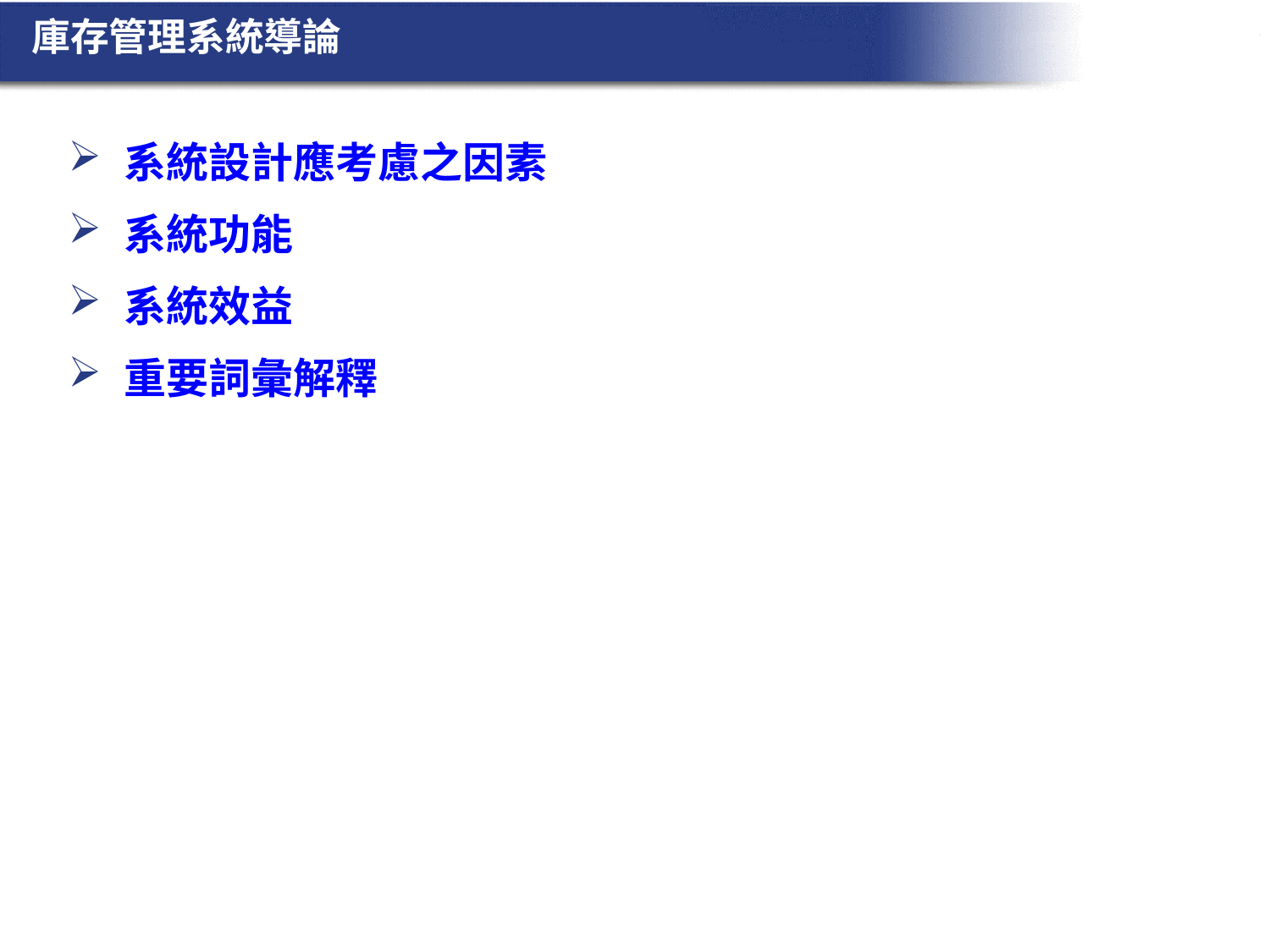

# 庫存管理系統導論
系統設計應考慮之因素
系統功能
系統效益
重要詞彙解釋